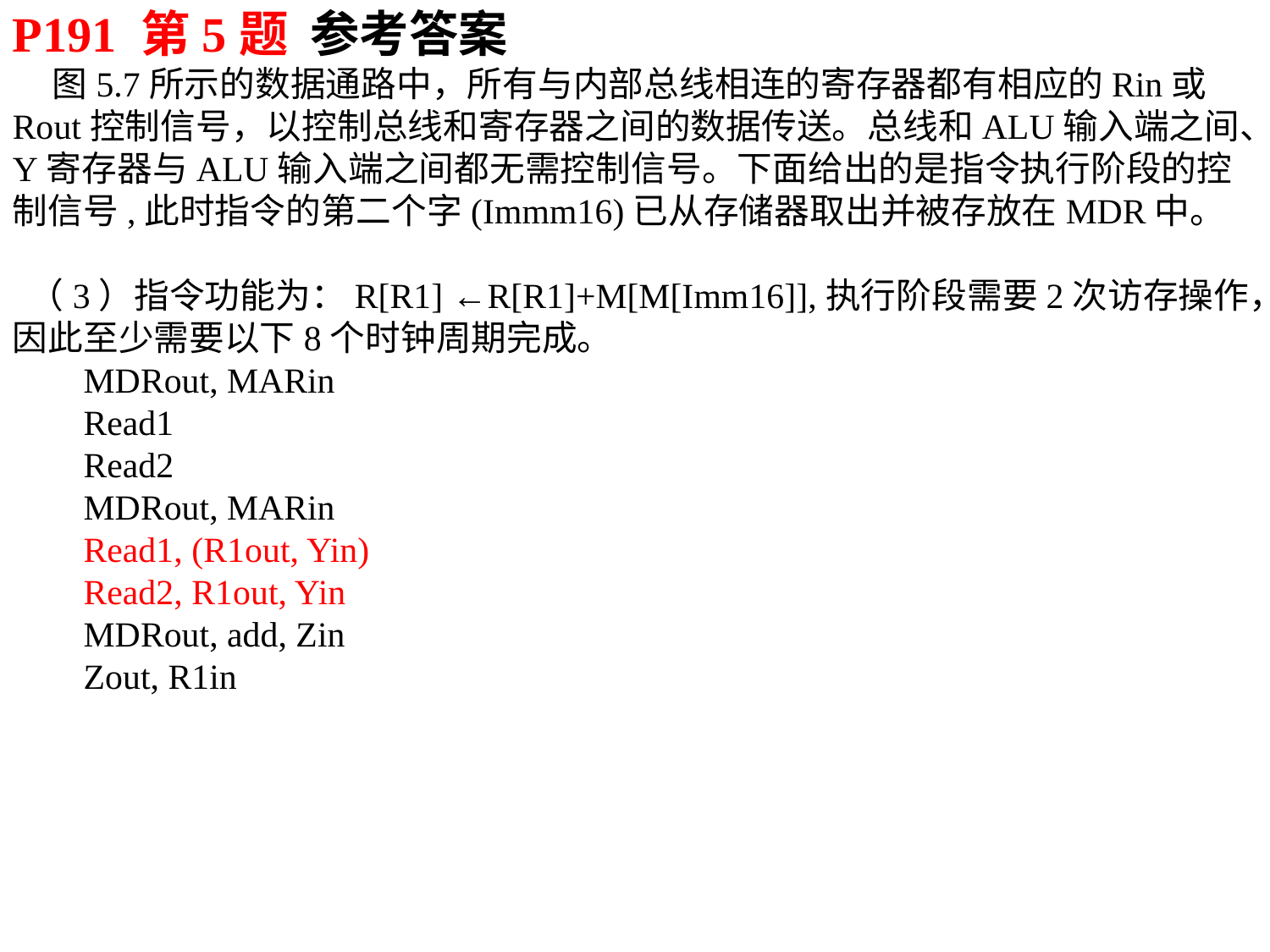

P191 第5题  参考答案
    图5.7所示的数据通路中，所有与内部总线相连的寄存器都有相应的Rin或Rout控制信号，以控制总线和寄存器之间的数据传送。总线和ALU输入端之间、Y寄存器与ALU输入端之间都无需控制信号。下面给出的是指令执行阶段的控制信号,此时指令的第二个字(Immm16)已从存储器取出并被存放在MDR中。

 （3）指令功能为：R[R1] ←R[R1]+M[M[Imm16]],执行阶段需要2次访存操作，因此至少需要以下8个时钟周期完成。
        MDRout, MARin
        Read1
        Read2
        MDRout, MARin
        Read1, (R1out, Yin)
        Read2, R1out, Yin
        MDRout, add, Zin
        Zout, R1in